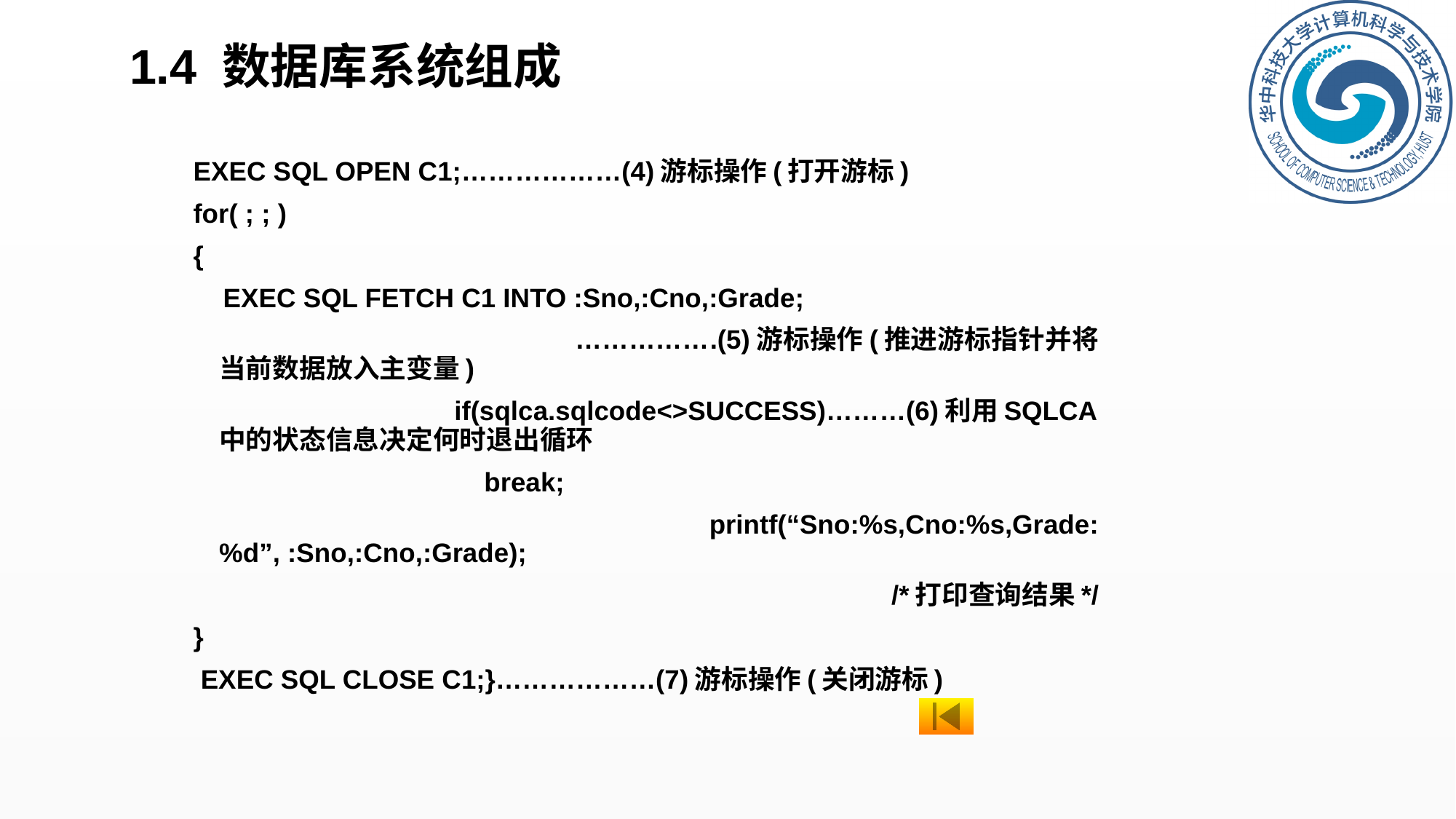

# 1.4 数据库系统组成
EXEC SQL OPEN C1;………………(4)游标操作(打开游标)
for( ; ; )
{
    EXEC SQL FETCH C1 INTO :Sno,:Cno,:Grade;
                                                  …………….(5)游标操作(推进游标指针并将当前数据放入主变量)
                                   if(sqlca.sqlcode<>SUCCESS)………(6)利用SQLCA中的状态信息决定何时退出循环
                                       break;
                                  printf(“Sno:%s,Cno:%s,Grade:%d”, :Sno,:Cno,:Grade);
                                                                                          	/*打印查询结果*/
}
 EXEC SQL CLOSE C1;}………………(7)游标操作(关闭游标)